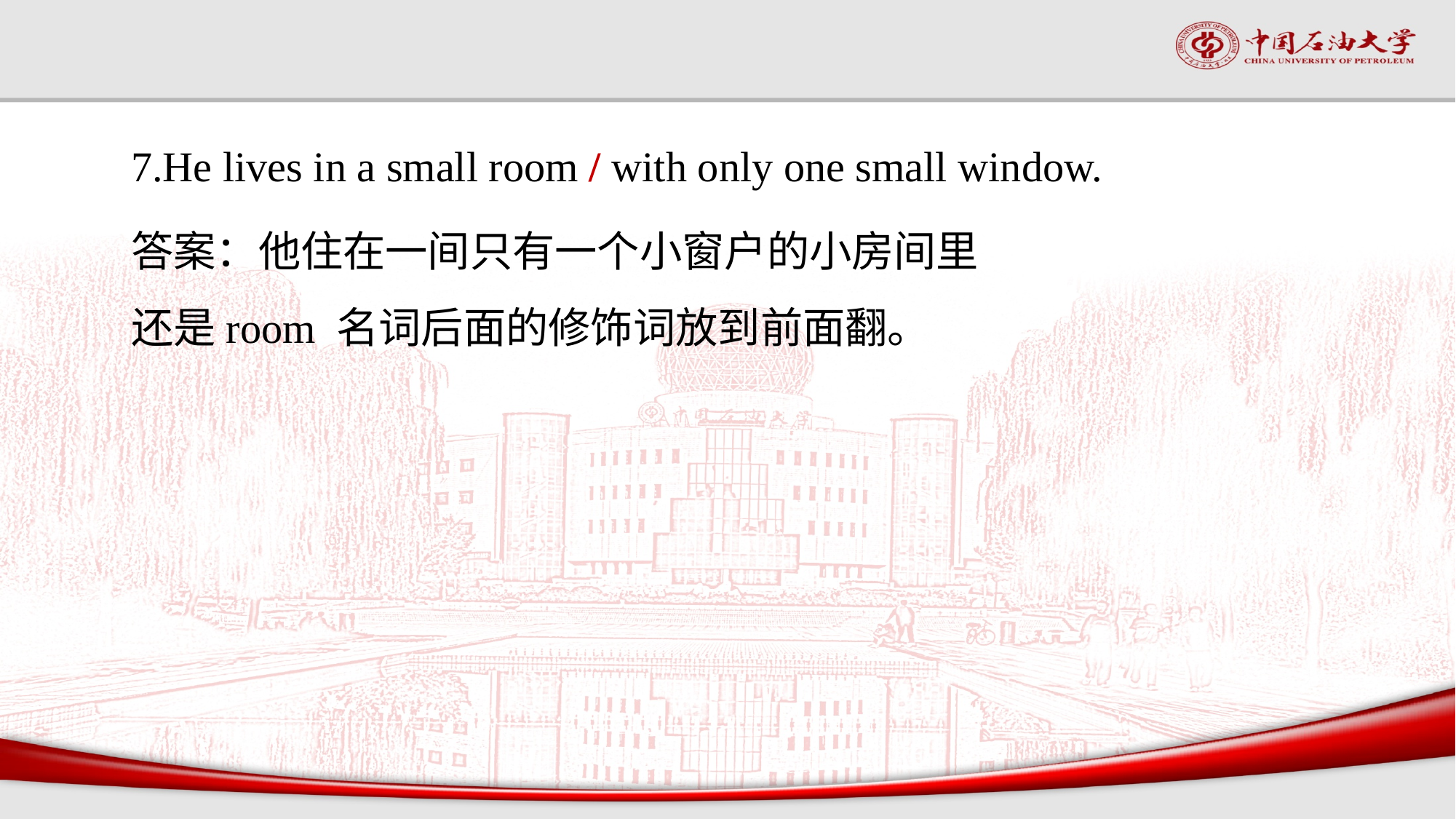

#
7.He lives in a small room / with only one small window.
答案：他住在一间只有一个小窗户的小房间里
还是room 名词后面的修饰词放到前面翻。